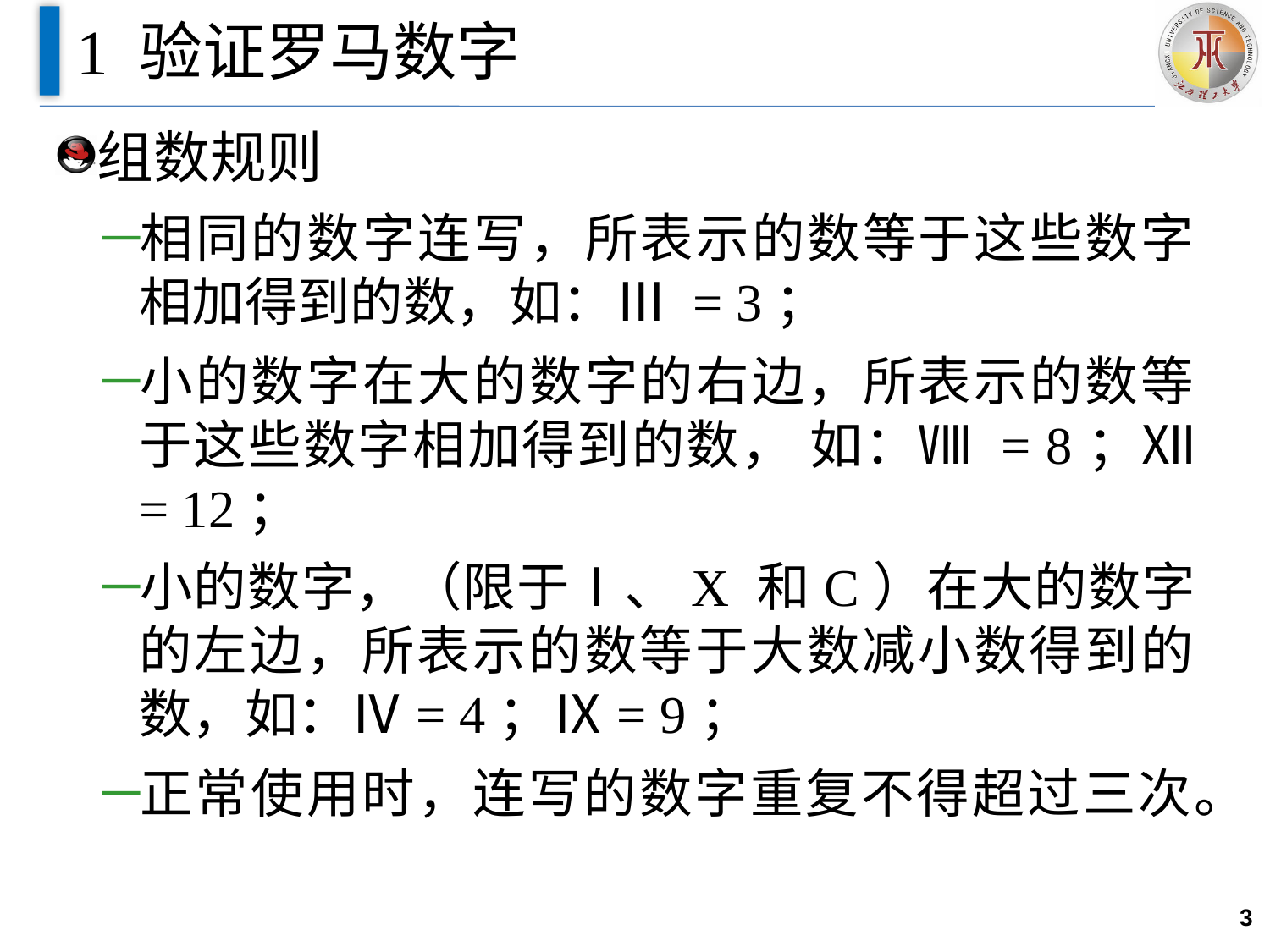

# 1 验证罗马数字
组数规则
相同的数字连写，所表示的数等于这些数字相加得到的数，如：Ⅲ = 3；
小的数字在大的数字的右边，所表示的数等于这些数字相加得到的数， 如：Ⅷ = 8；Ⅻ = 12；
小的数字，（限于Ⅰ、X 和C）在大的数字的左边，所表示的数等于大数减小数得到的数，如：Ⅳ= 4；Ⅸ= 9；
正常使用时，连写的数字重复不得超过三次。
3